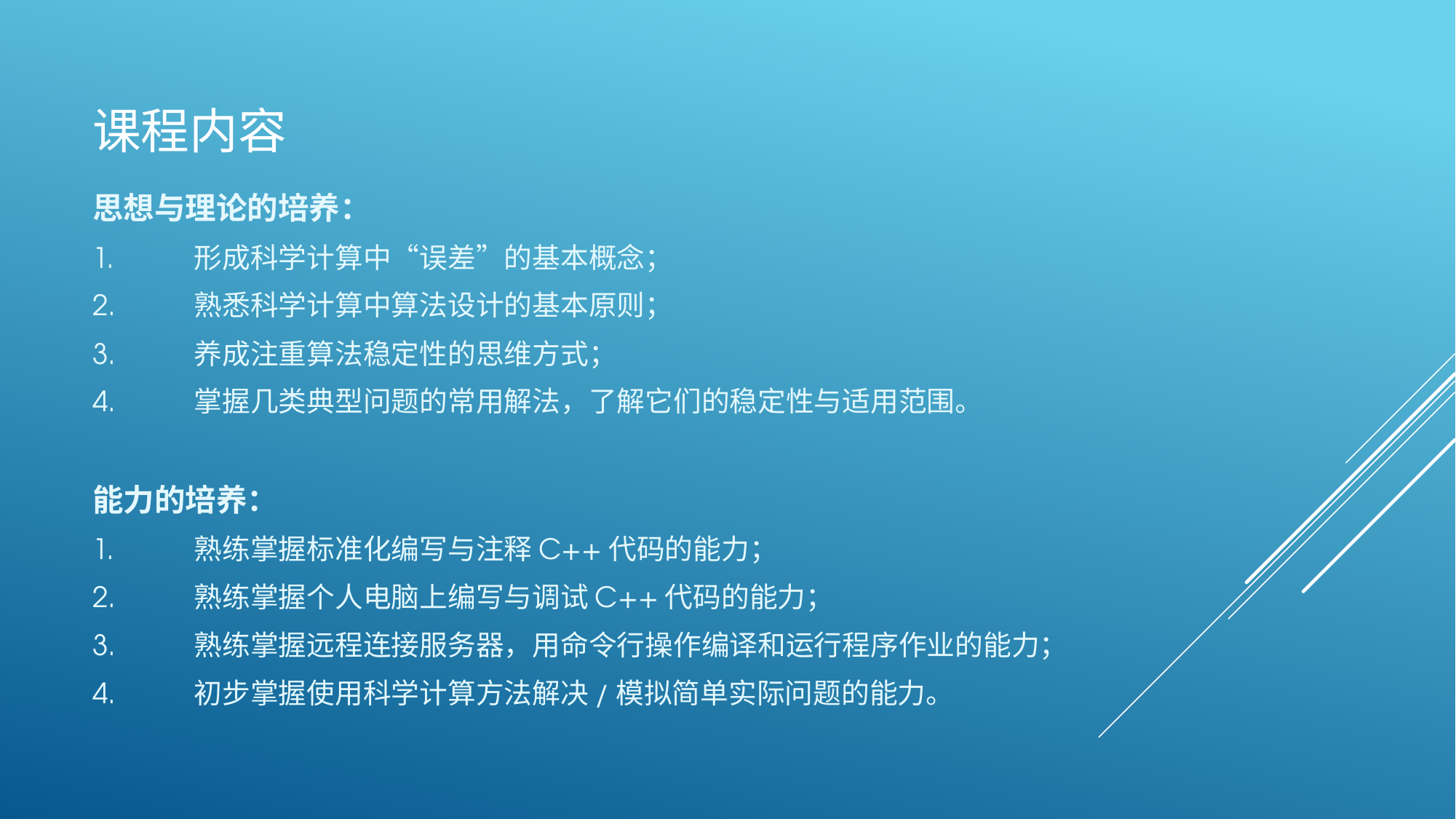

# 课程内容
思想与理论的培养：
1.	形成科学计算中“误差”的基本概念；
2.	熟悉科学计算中算法设计的基本原则；
3.	养成注重算法稳定性的思维方式；
4.	掌握几类典型问题的常用解法，了解它们的稳定性与适用范围。

能力的培养：
1.	熟练掌握标准化编写与注释C++代码的能力；
2.	熟练掌握个人电脑上编写与调试C++代码的能力；
3.	熟练掌握远程连接服务器，用命令行操作编译和运行程序作业的能力；
4.	初步掌握使用科学计算方法解决/模拟简单实际问题的能力。